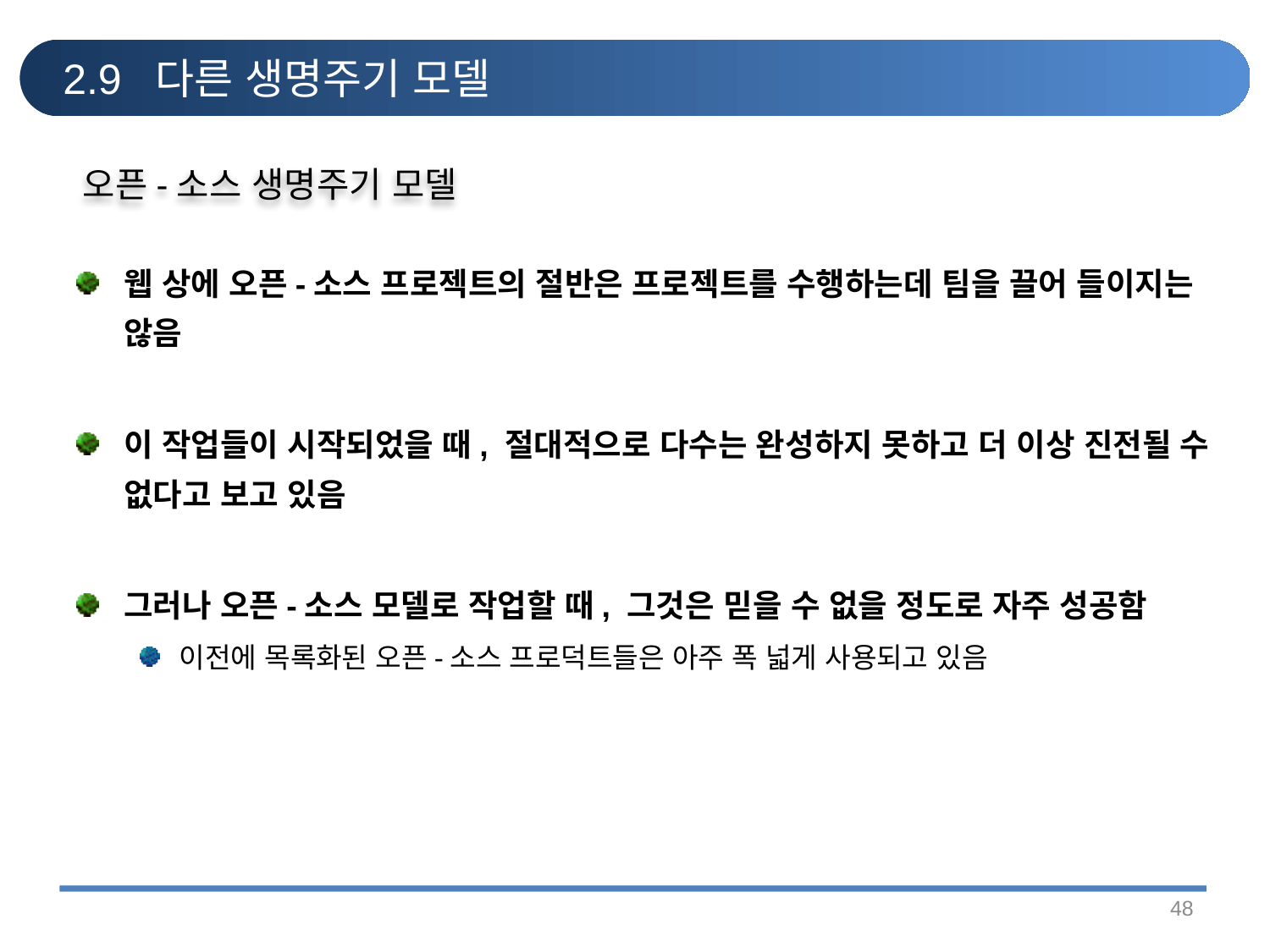

# 2.9  다른 생명주기 모델
오픈-소스 생명주기 모델
웹 상에 오픈-소스 프로젝트의 절반은 프로젝트를 수행하는데 팀을 끌어 들이지는 않음

이 작업들이 시작되었을 때, 절대적으로 다수는 완성하지 못하고 더 이상 진전될 수 없다고 보고 있음

그러나 오픈-소스 모델로 작업할 때, 그것은 믿을 수 없을 정도로 자주 성공함
이전에 목록화된 오픈-소스 프로덕트들은 아주 폭 넓게 사용되고 있음
48